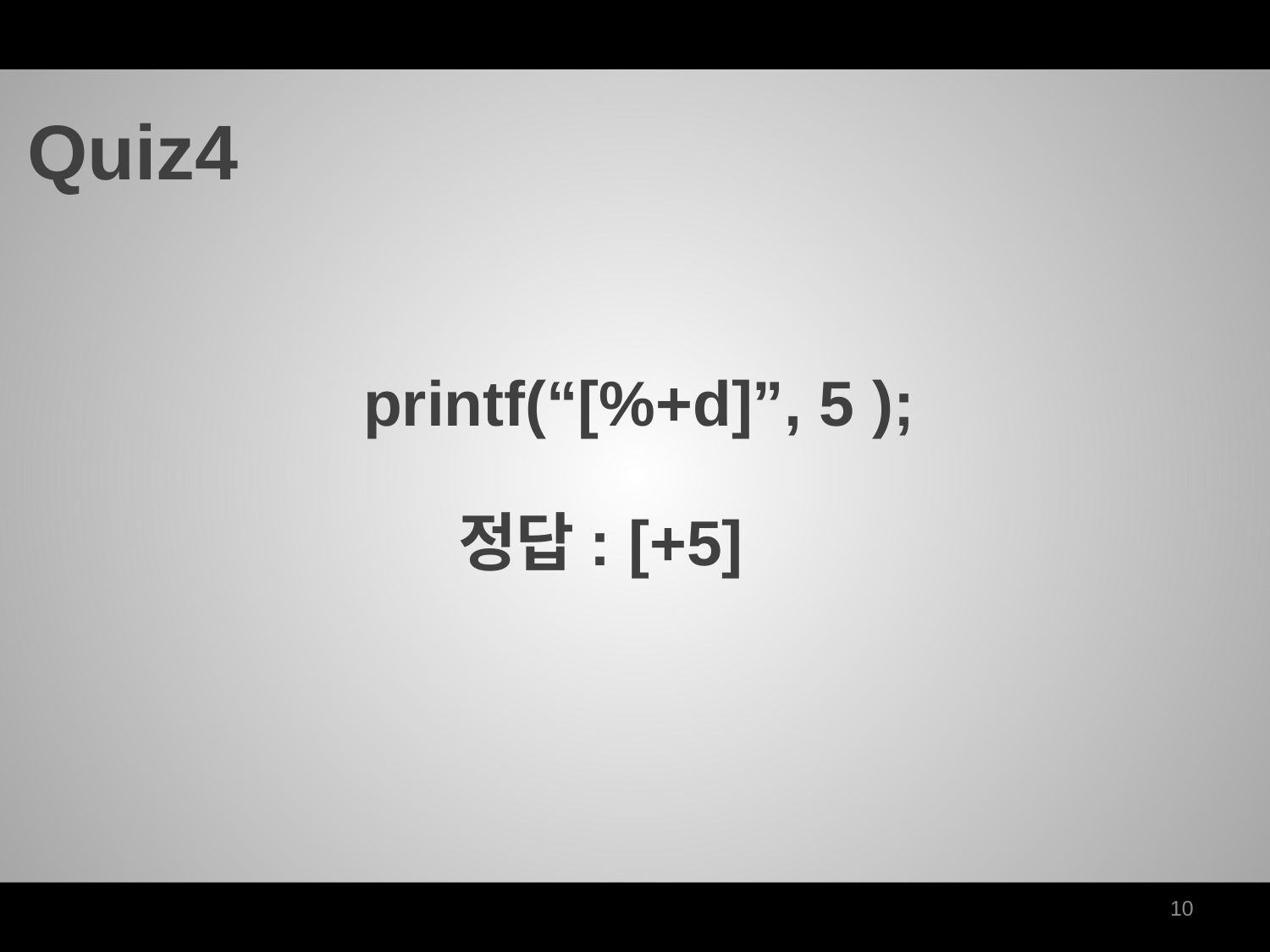

Quiz4
printf(“[%+d]”, 5 );
정답: [+5]
10